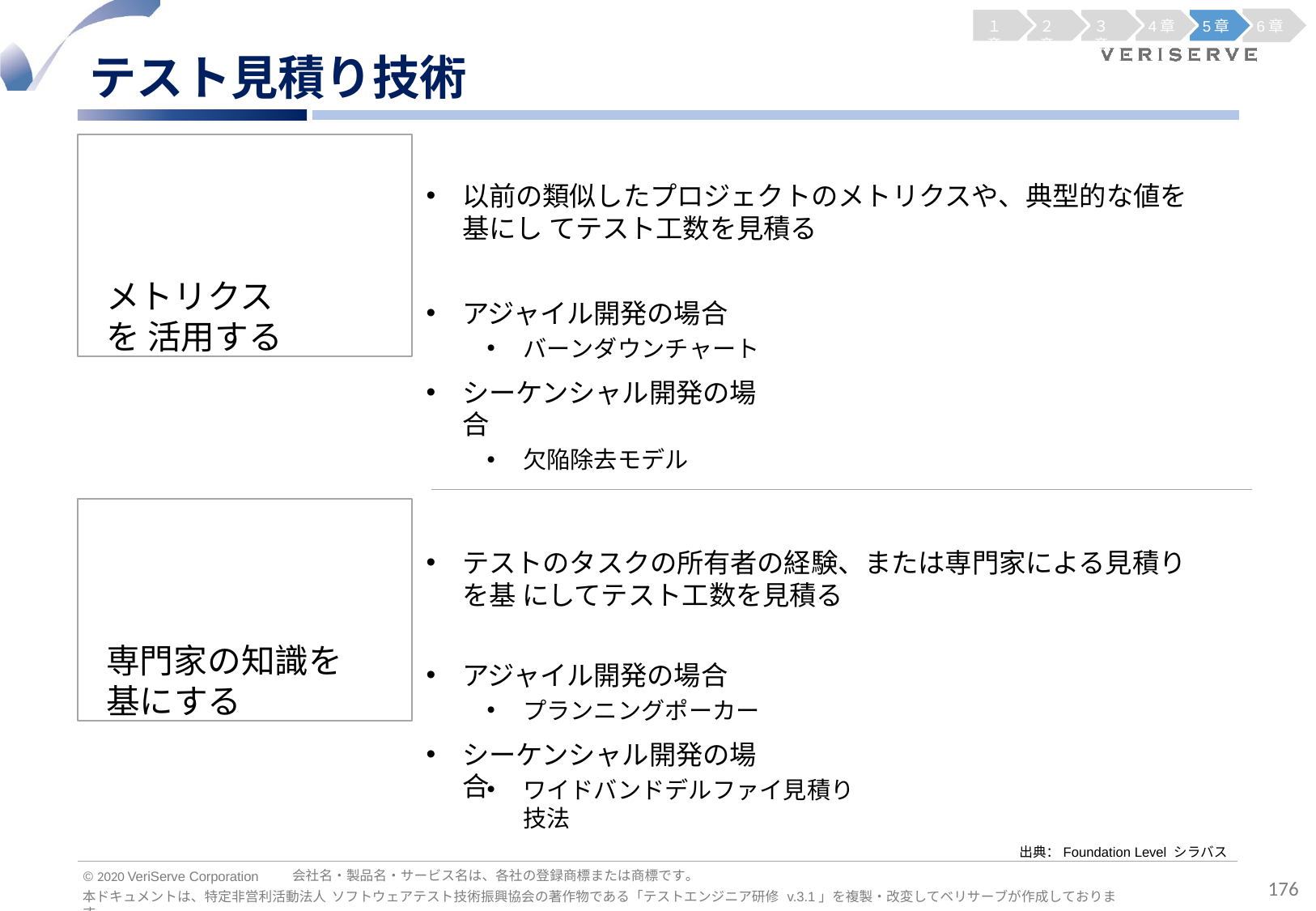

１章
２章
３章
4章
5章
6章
テスト見積り技術

メトリクスを 活用する
以前の類似したプロジェクトのメトリクスや、典型的な値を基にし てテスト工数を見積る
アジャイル開発の場合
バーンダウンチャート
シーケンシャル開発の場合
欠陥除去モデル

専門家の知識を 基にする
テストのタスクの所有者の経験、または専門家による見積りを基 にしてテスト工数を見積る
アジャイル開発の場合
プランニングポーカー
シーケンシャル開発の場合
ワイドバンドデルファイ見積り技法
出典：Foundation Level シラバス
会社名・製品名・サービス名は、各社の登録商標または商標です。
© 2020 VeriServe Corporation
176
本ドキュメントは、特定非営利活動法人 ソフトウェアテスト技術振興協会の著作物である「テストエンジニア研修 v.3.1」を複製・改変してベリサーブが作成しております。